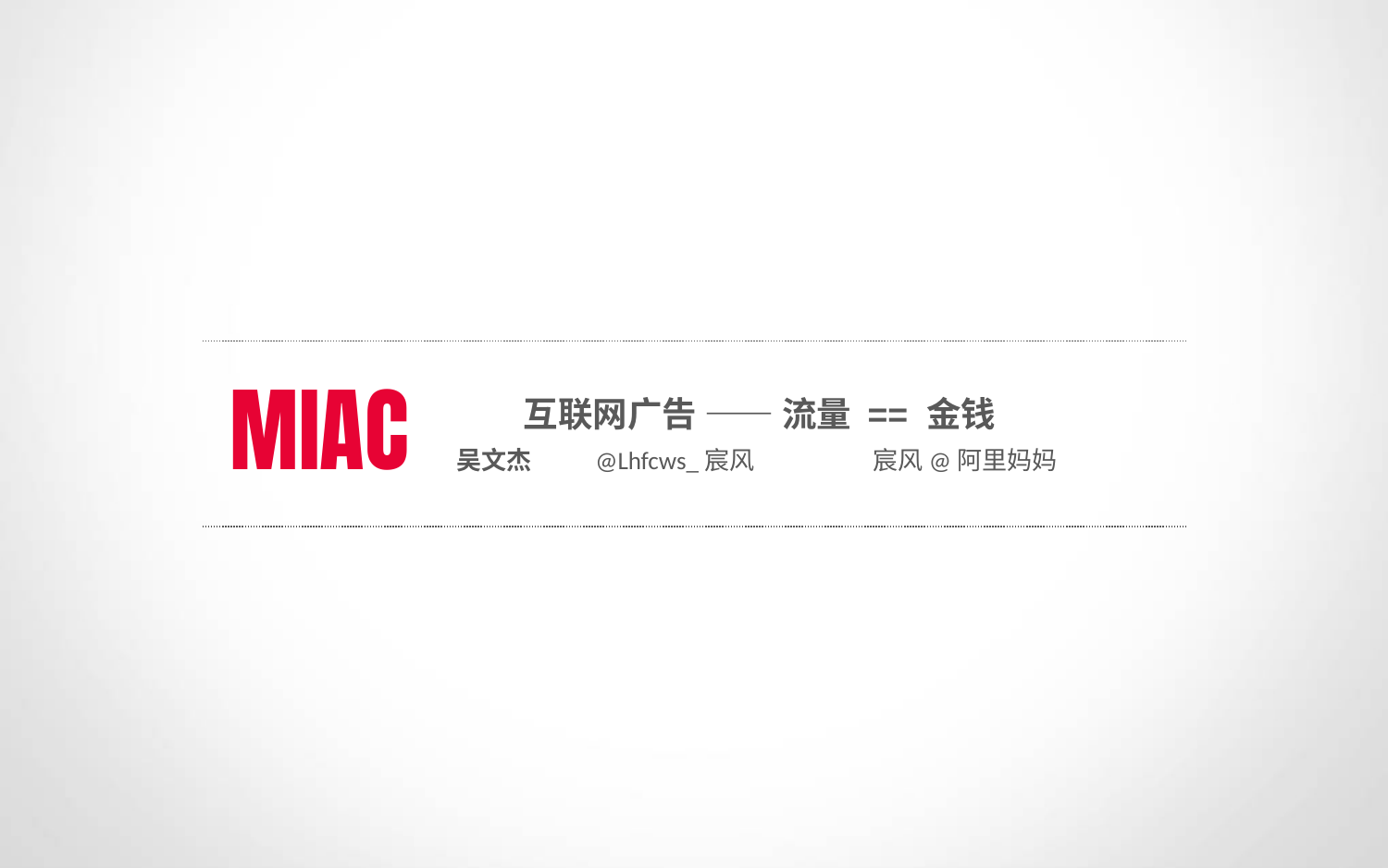

MIAC
互联网广告 —— 流量 == 金钱
吴文杰 	@Lhfcws_宸风	宸风@阿里妈妈